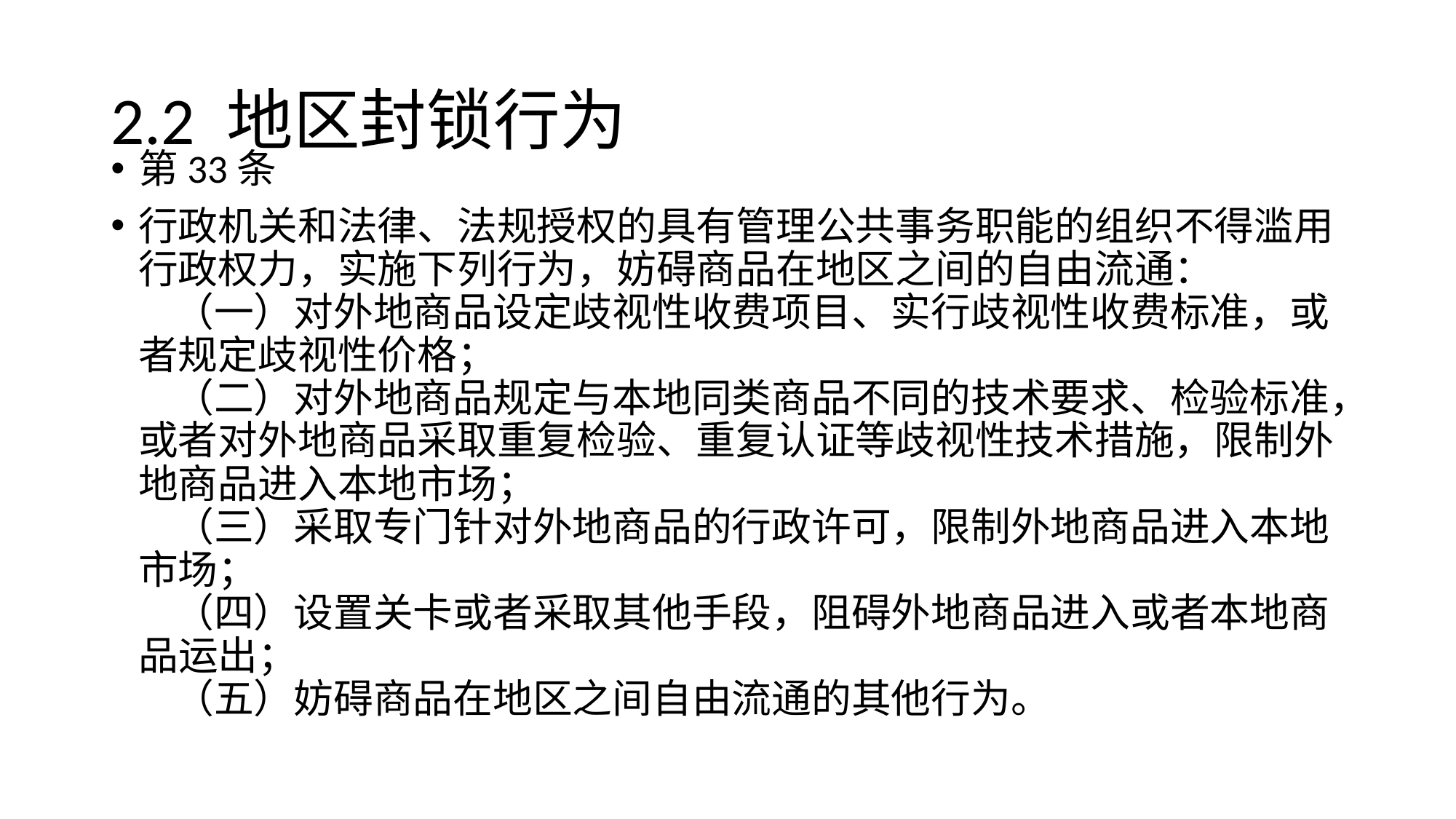

# 2.2 地区封锁行为
第33条
行政机关和法律、法规授权的具有管理公共事务职能的组织不得滥用行政权力，实施下列行为，妨碍商品在地区之间的自由流通： 
    （一）对外地商品设定歧视性收费项目、实行歧视性收费标准，或者规定歧视性价格； 
    （二）对外地商品规定与本地同类商品不同的技术要求、检验标准，或者对外地商品采取重复检验、重复认证等歧视性技术措施，限制外地商品进入本地市场； 
    （三）采取专门针对外地商品的行政许可，限制外地商品进入本地市场； 
    （四）设置关卡或者采取其他手段，阻碍外地商品进入或者本地商品运出； 
    （五）妨碍商品在地区之间自由流通的其他行为。